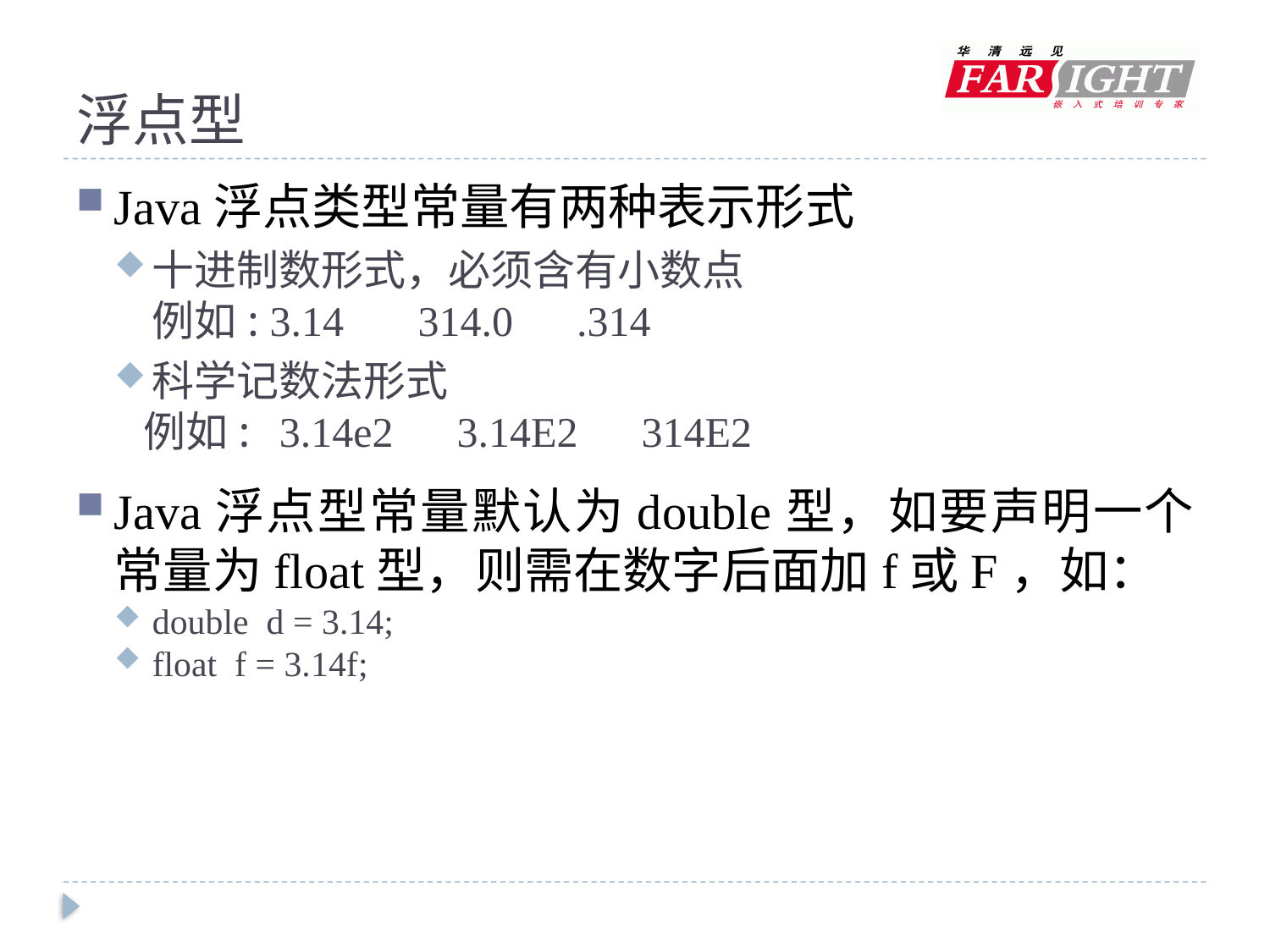

# 浮点型
Java浮点类型常量有两种表示形式
十进制数形式，必须含有小数点
	例如: 3.14       314.0      .314
科学记数法形式
  例如: 	3.14e2      3.14E2      314E2
Java浮点型常量默认为double型，如要声明一个常量为float型，则需在数字后面加f或F，如：
double  d = 3.14;
float  f = 3.14f;